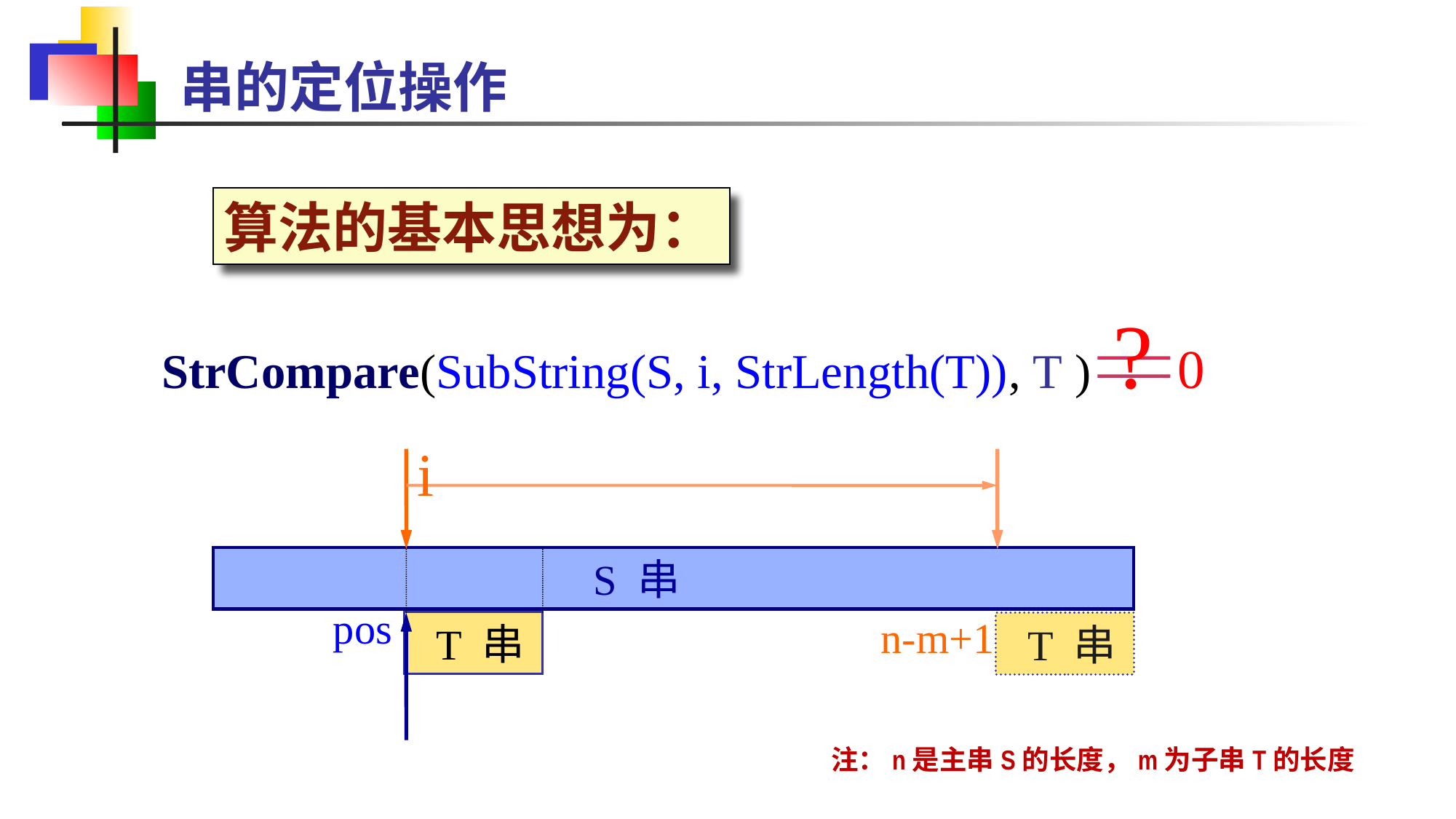

串的定位操作
算法的基本思想为：
?  0
StrCompare(SubString(S, i, StrLength(T)), T )

i

                                   S 串

pos
n-m+1
  T 串

  T 串
注：n是主串S的长度，m为子串T的长度